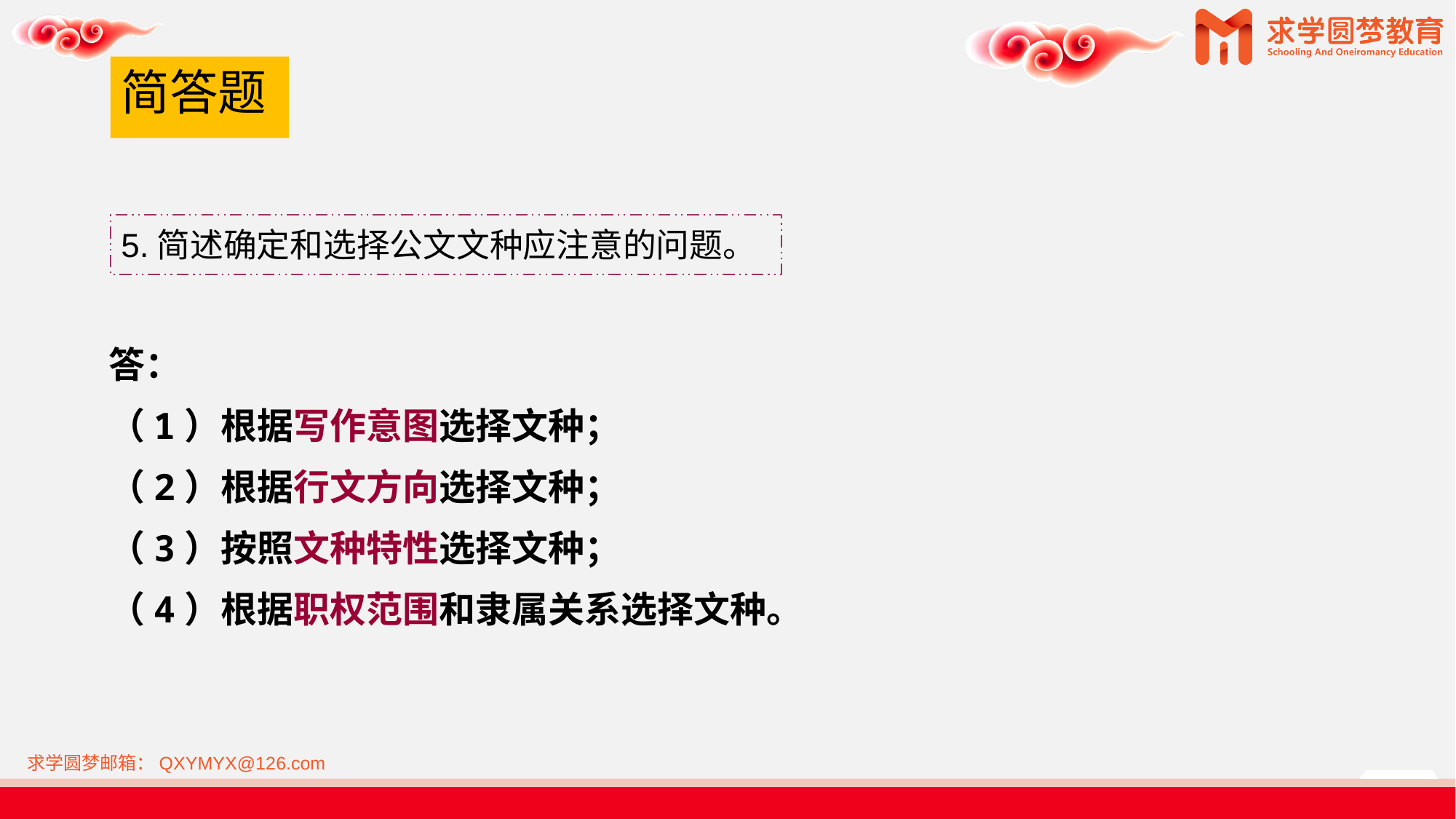

# 简答题
5.简述确定和选择公文文种应注意的问题。
答：
（1）根据写作意图选择文种；
（2）根据行文方向选择文种；
（3）按照文种特性选择文种；
（4）根据职权范围和隶属关系选择文种。